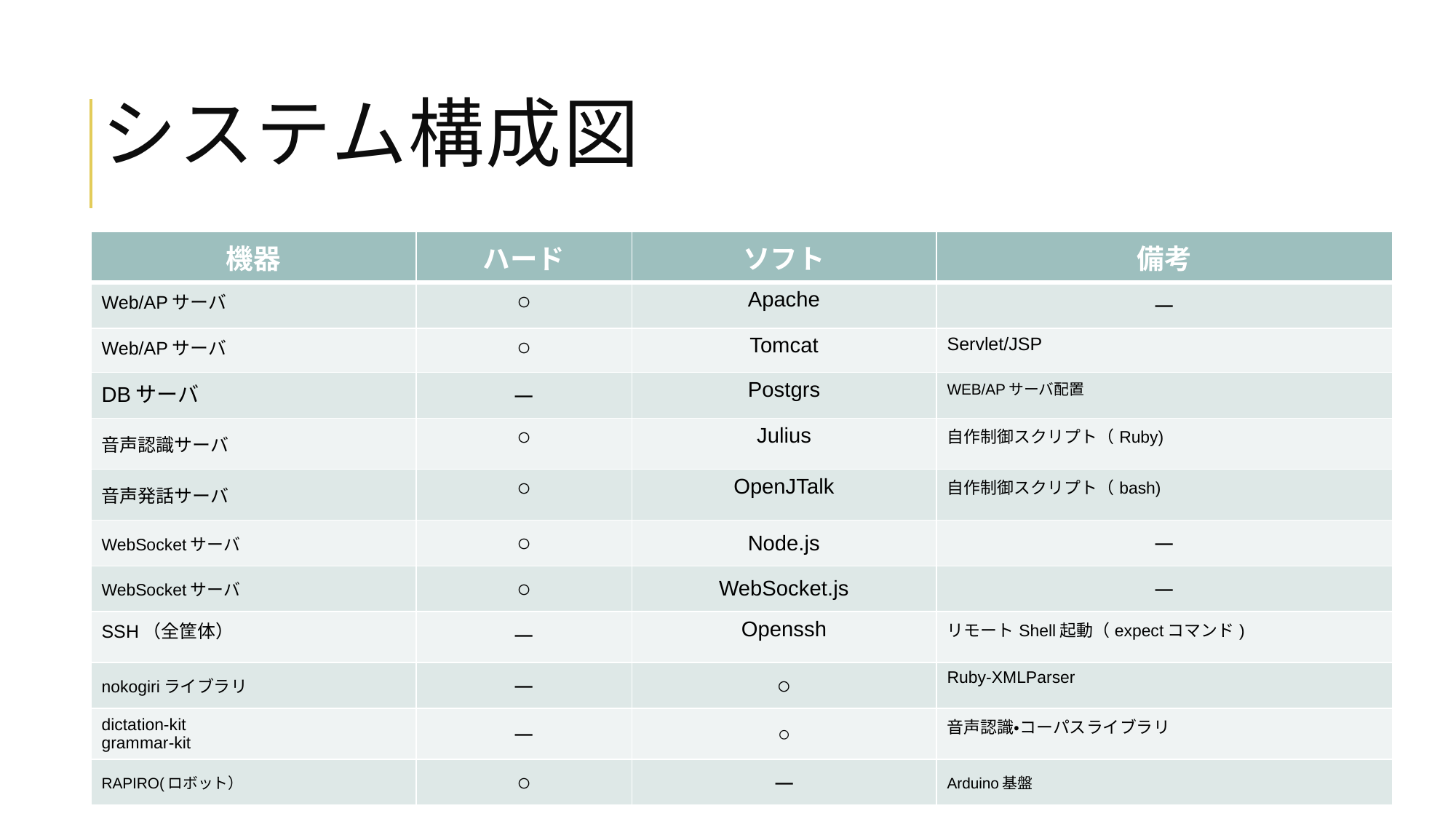

# システム構成図
| 機器 | ハード | ソフト | 備考 |
| --- | --- | --- | --- |
| Web/APサーバ | ○ | Apache | － |
| Web/APサーバ | ○ | Tomcat | Servlet/JSP |
| DBサーバ | － | Postgrs | WEB/APサーバ配置 |
| 音声認識サーバ | ○ | Julius | 自作制御スクリプト（Ruby) |
| 音声発話サーバ | ○ | OpenJTalk | 自作制御スクリプト（bash) |
| WebSocketサーバ | ○ | Node.js | － |
| WebSocketサーバ | ○ | WebSocket.js | － |
| SSH（全筐体） | － | Openssh | リモートShell起動（expectコマンド) |
| nokogiriライブラリ | － | ○ | Ruby-XMLParser |
| dictation-kit grammar-kit | － | ○ | 音声認識・コーパスライブラリ |
| RAPIRO(ロボット） | ○ | － | Arduino基盤 |